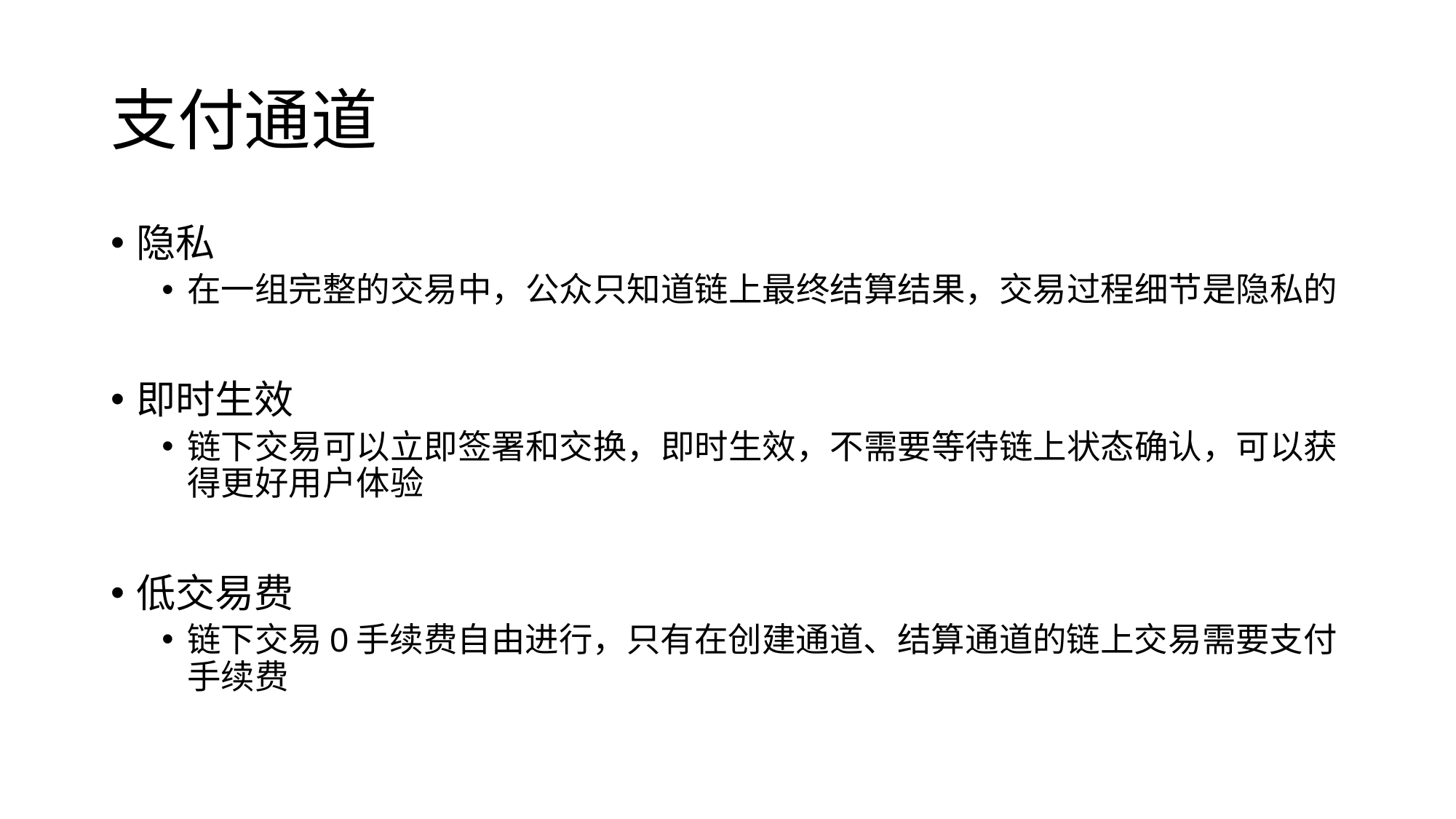

# 支付通道
隐私
在一组完整的交易中，公众只知道链上最终结算结果，交易过程细节是隐私的

即时生效
链下交易可以立即签署和交换，即时生效，不需要等待链上状态确认，可以获得更好用户体验

低交易费
链下交易0手续费自由进行，只有在创建通道、结算通道的链上交易需要支付手续费